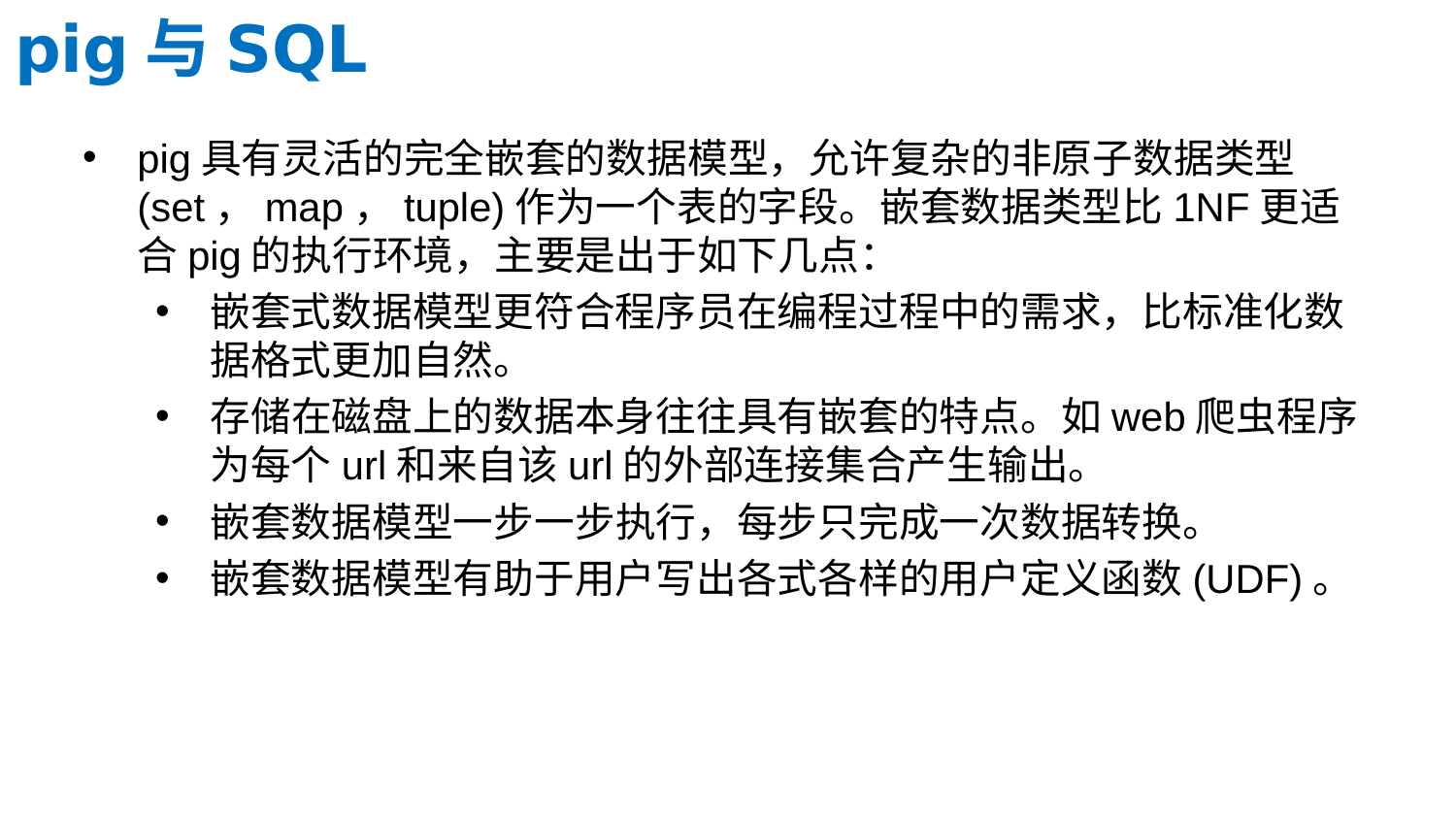

pig与SQL
pig具有灵活的完全嵌套的数据模型，允许复杂的非原子数据类型(set，map，tuple)作为一个表的字段。嵌套数据类型比1NF更适合pig的执行环境，主要是出于如下几点：
嵌套式数据模型更符合程序员在编程过程中的需求，比标准化数据格式更加自然。
存储在磁盘上的数据本身往往具有嵌套的特点。如web爬虫程序为每个url和来自该url的外部连接集合产生输出。
嵌套数据模型一步一步执行，每步只完成一次数据转换。
嵌套数据模型有助于用户写出各式各样的用户定义函数(UDF)。